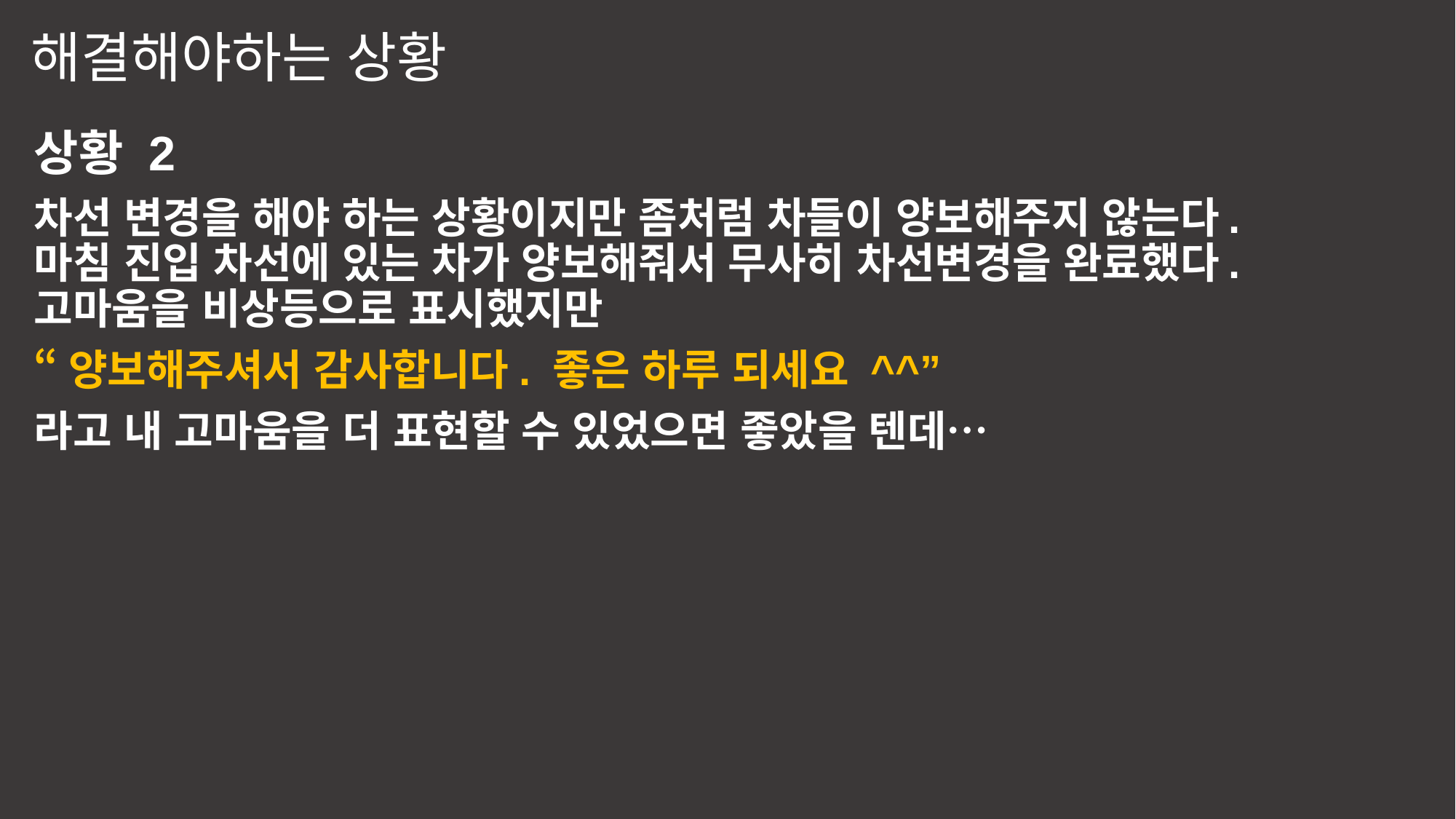

해결해야하는 상황
상황 2
차선 변경을 해야 하는 상황이지만 좀처럼 차들이 양보해주지 않는다. 마침 진입 차선에 있는 차가 양보해줘서 무사히 차선변경을 완료했다. 고마움을 비상등으로 표시했지만
“양보해주셔서 감사합니다. 좋은 하루 되세요 ^^”
라고 내 고마움을 더 표현할 수 있었으면 좋았을 텐데…